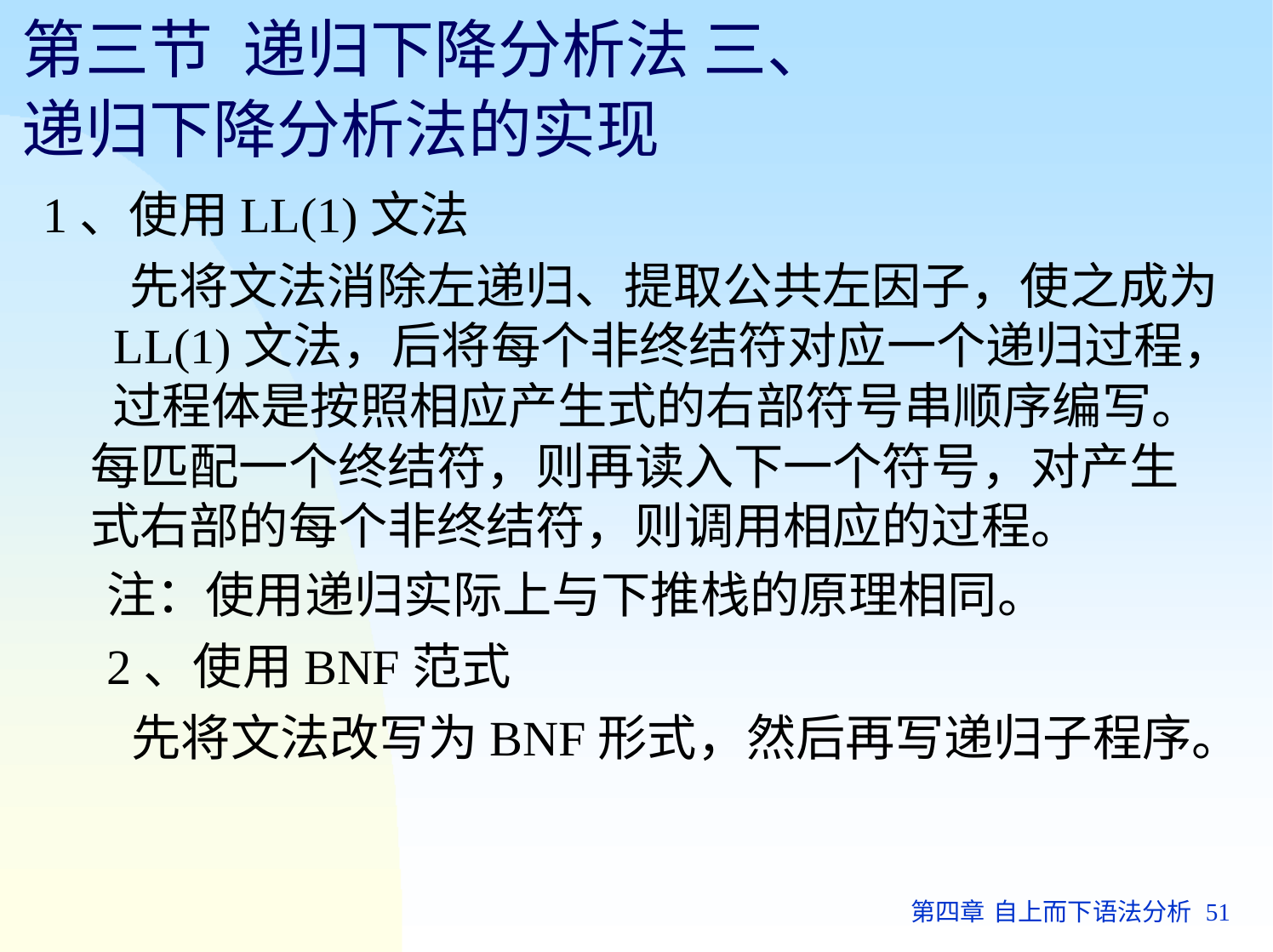

# 第三节 递归下降分析法 三、递归下降分析法的实现
1、使用LL(1)文法
先将文法消除左递归、提取公共左因子，使之成为  LL(1)文法，后将每个非终结符对应一个递归过程，  过程体是按照相应产生式的右部符号串顺序编写。 每匹配一个终结符，则再读入下一个符号，对产生 式右部的每个非终结符，则调用相应的过程。
注：使用递归实际上与下推栈的原理相同。
2、使用BNF范式
先将文法改写为BNF形式，然后再写递归子程序。
第四章 自上而下语法分析 51